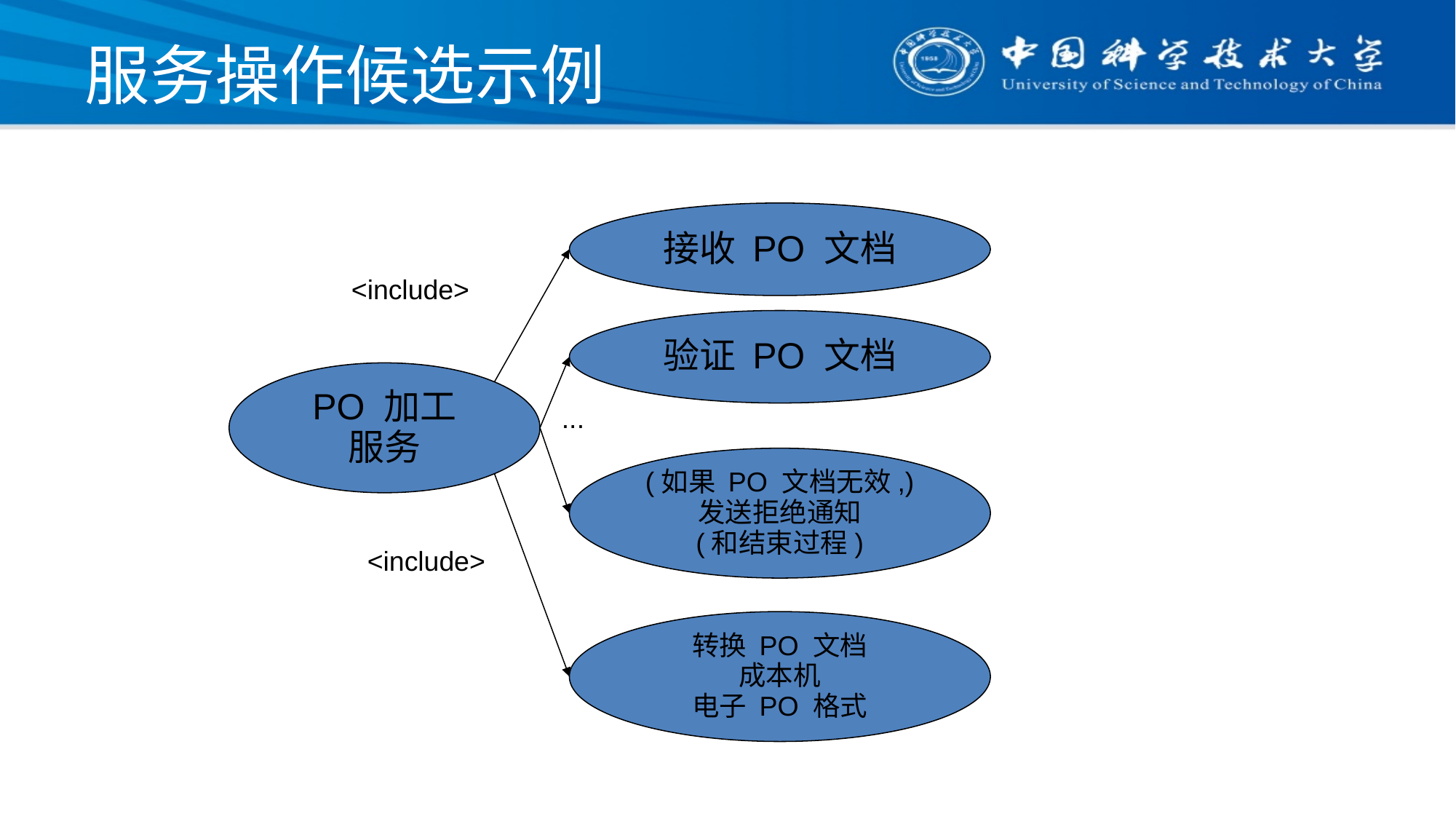

# 服务操作候选示例
接收 PO 文档
<include>
验证 PO 文档
PO 加工
服务
...
(如果 PO 文档无效,)
发送拒绝通知
(和结束过程)
<include>
转换 PO 文档
成本机
电子 PO 格式